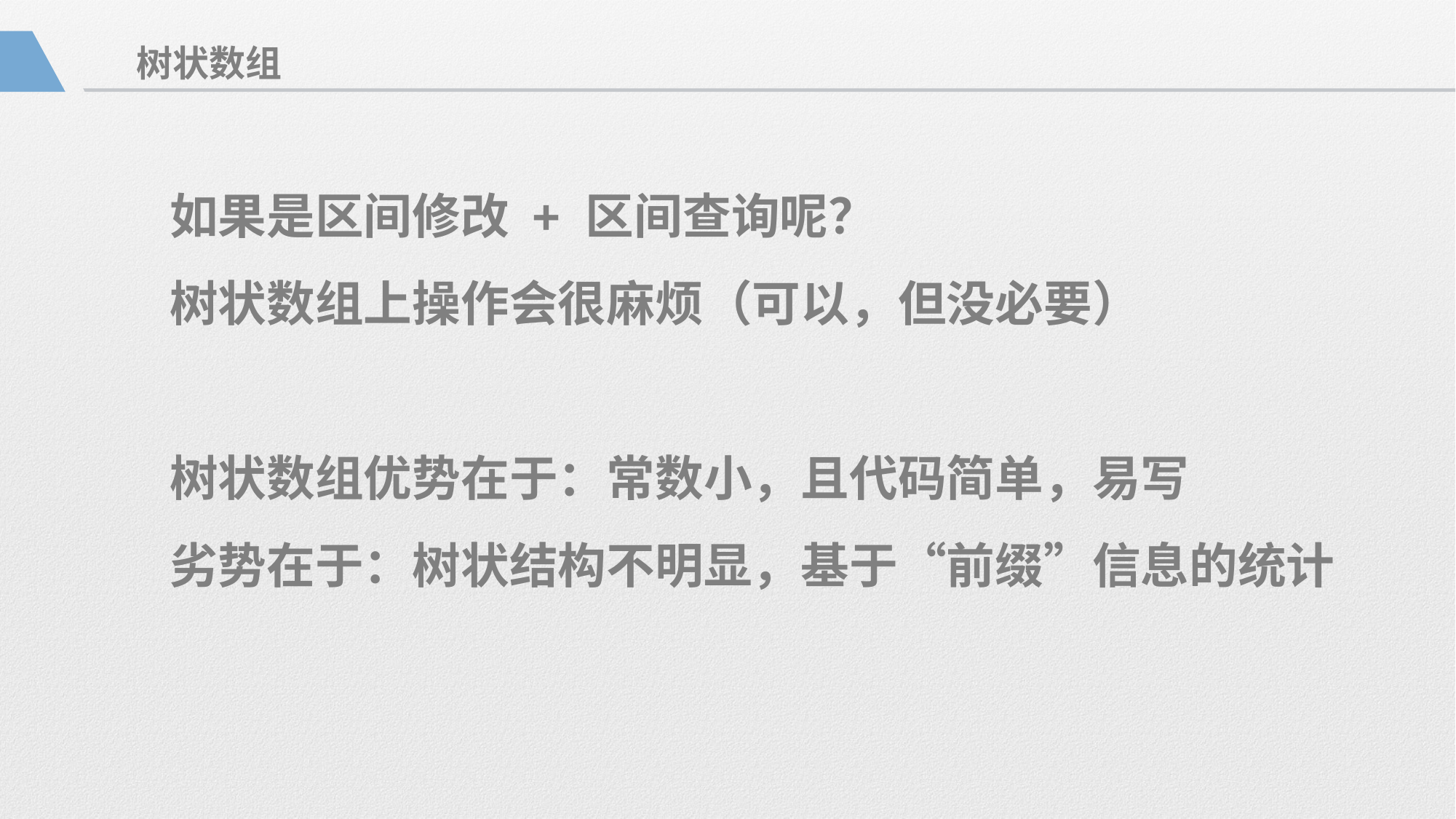

树状数组
如果是区间修改 + 区间查询呢？
树状数组上操作会很麻烦（可以，但没必要）

树状数组优势在于：常数小，且代码简单，易写
劣势在于：树状结构不明显，基于“前缀”信息的统计